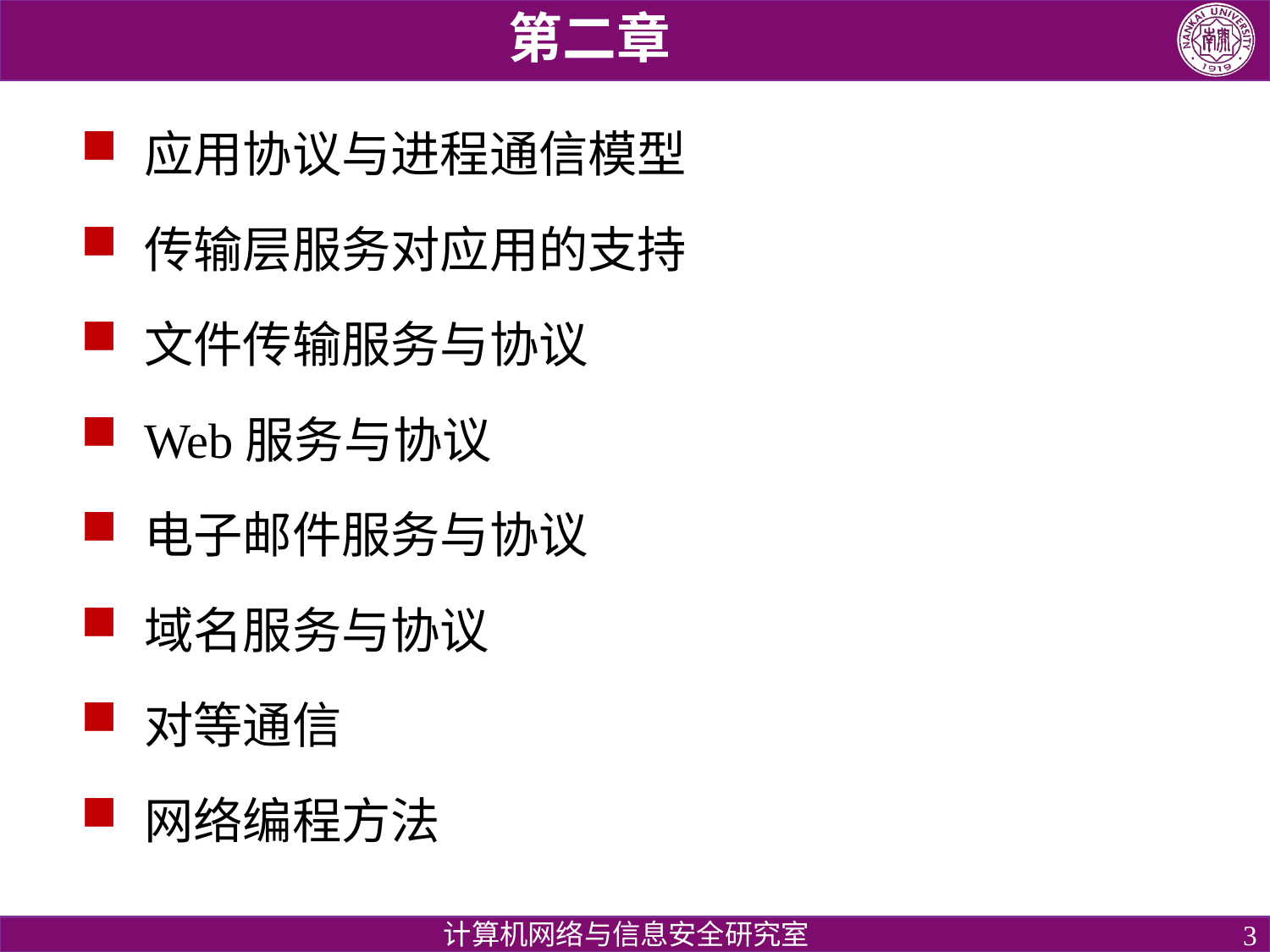

第二章
应用协议与进程通信模型
传输层服务对应用的支持
文件传输服务与协议
Web服务与协议
电子邮件服务与协议
域名服务与协议
对等通信
网络编程方法